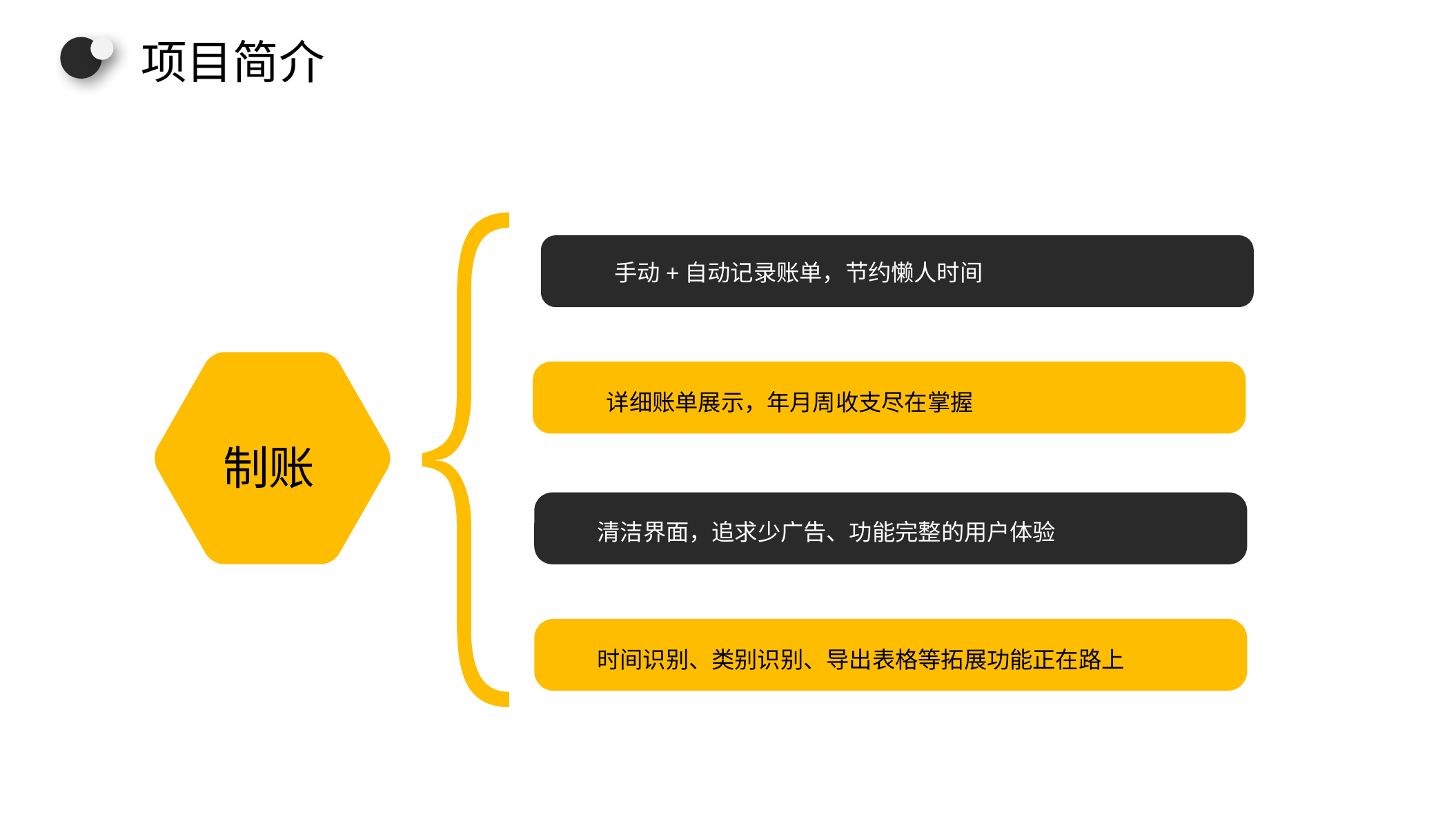

项目简介

手动+自动记录账单，节约懒人时间

详细账单展示，年月周收支尽在掌握

制账

清洁界面，追求少广告、功能完整的用户体验

时间识别、类别识别、导出表格等拓展功能正在路上